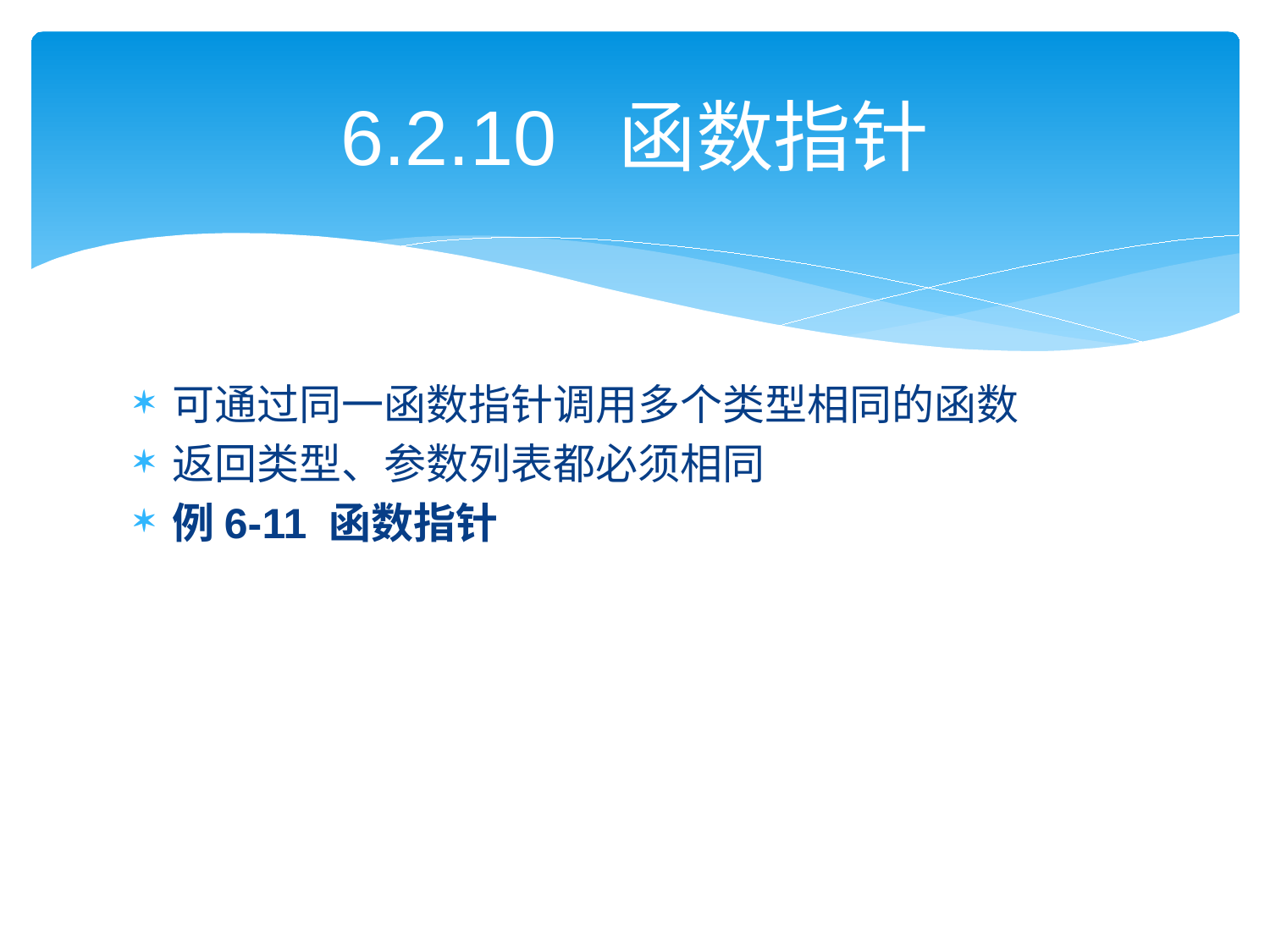

# 6.2.10  函数指针
可通过同一函数指针调用多个类型相同的函数
返回类型、参数列表都必须相同
例6-11 函数指针